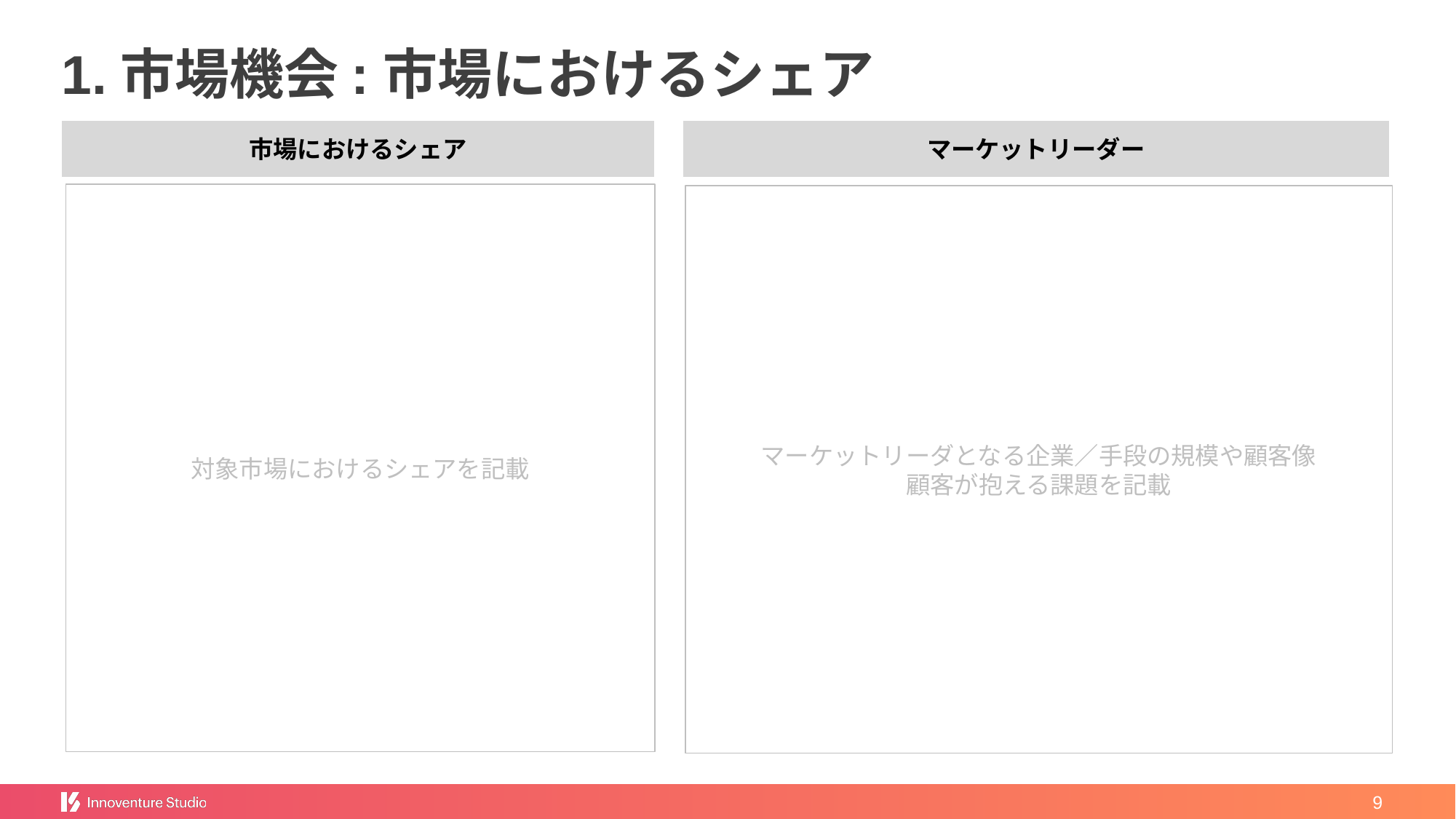

# 1.市場機会:市場におけるシェア
市場におけるシェア
マーケットリーダー
対象市場におけるシェアを記載
マーケットリーダとなる企業／手段の規模や顧客像
顧客が抱える課題を記載
9
https://www.orix.co.jp/grp/pdf/company/ir/calender/Presentation_141113J.pdf